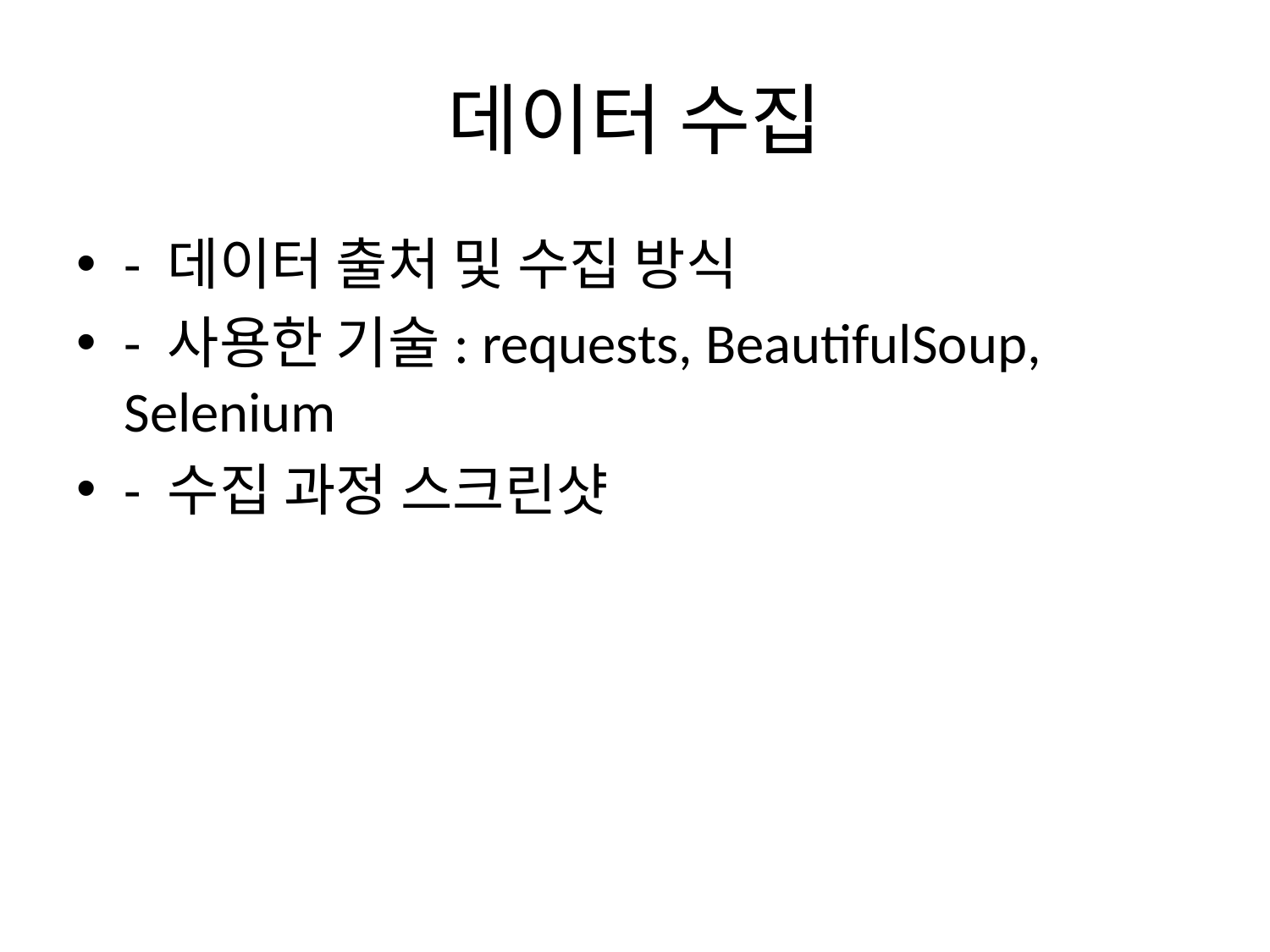

# 데이터 수집
- 데이터 출처 및 수집 방식
- 사용한 기술: requests, BeautifulSoup, Selenium
- 수집 과정 스크린샷